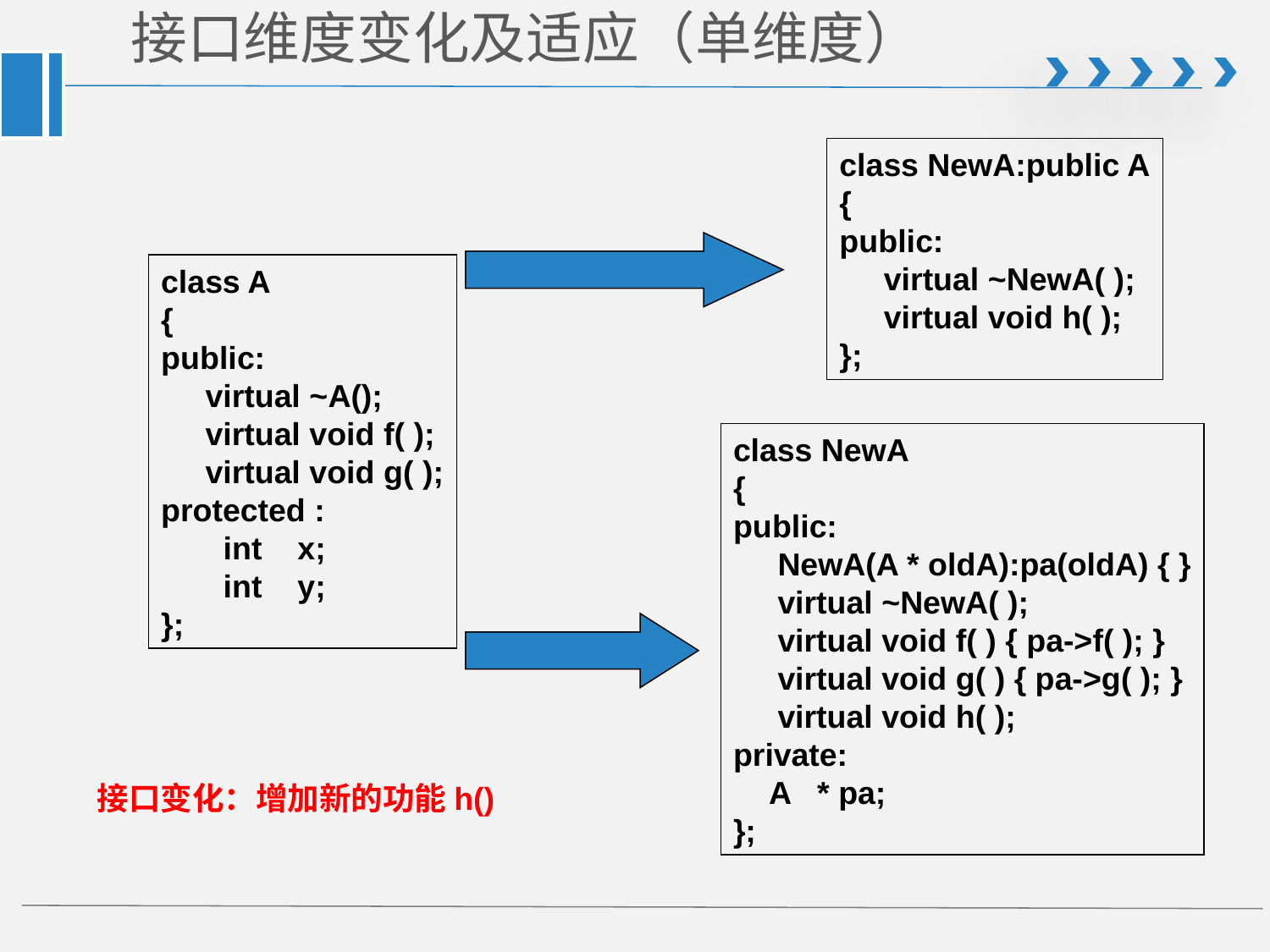

# 接口维度变化及适应（单维度）
class NewA:public A
{
public:
     virtual ~NewA( );
     virtual void h( );
};

class A
{
public:
     virtual ~A();
     virtual void f( );
     virtual void g( );
protected :
       int    x;
       int    y;
};
class NewA
{
public:
     NewA(A * oldA):pa(oldA) { }
     virtual ~NewA( );
     virtual void f( ) { pa->f( ); }
     virtual void g( ) { pa->g( ); }
     virtual void h( );
private:
    A   * pa;
};

接口变化：增加新的功能h()